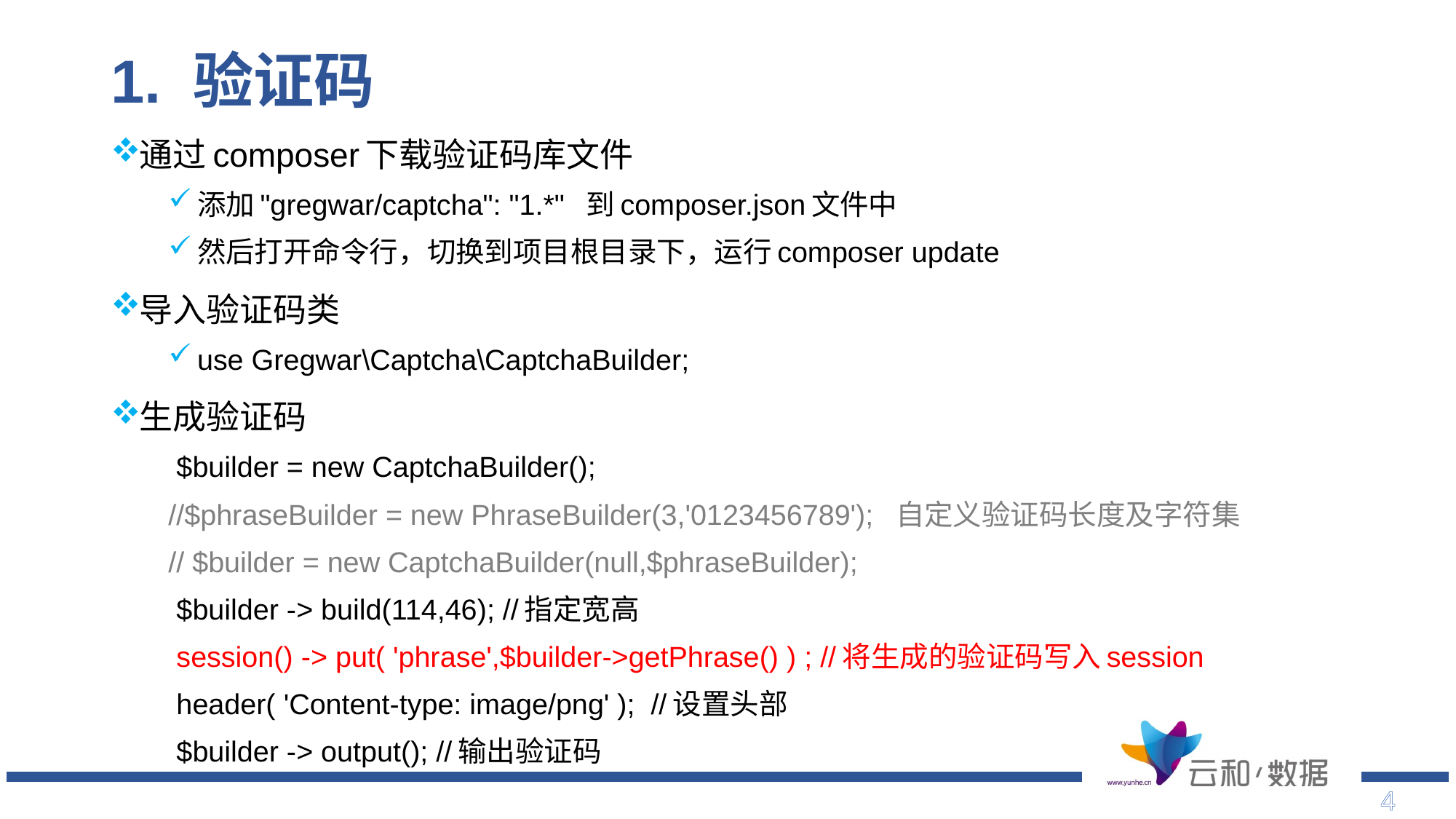

# 1. 验证码
通过composer下载验证码库文件
添加"gregwar/captcha": "1.*"  到composer.json文件中
然后打开命令行，切换到项目根目录下，运行composer update
导入验证码类
use Gregwar\Captcha\CaptchaBuilder;
生成验证码
 $builder = new CaptchaBuilder();
//$phraseBuilder = new PhraseBuilder(3,'0123456789');  自定义验证码长度及字符集
// $builder = new CaptchaBuilder(null,$phraseBuilder);
 $builder -> build(114,46); //指定宽高
 session() -> put( 'phrase',$builder->getPhrase() ) ; //将生成的验证码写入session
 header( 'Content-type: image/png' );  //设置头部
 $builder -> output(); //输出验证码